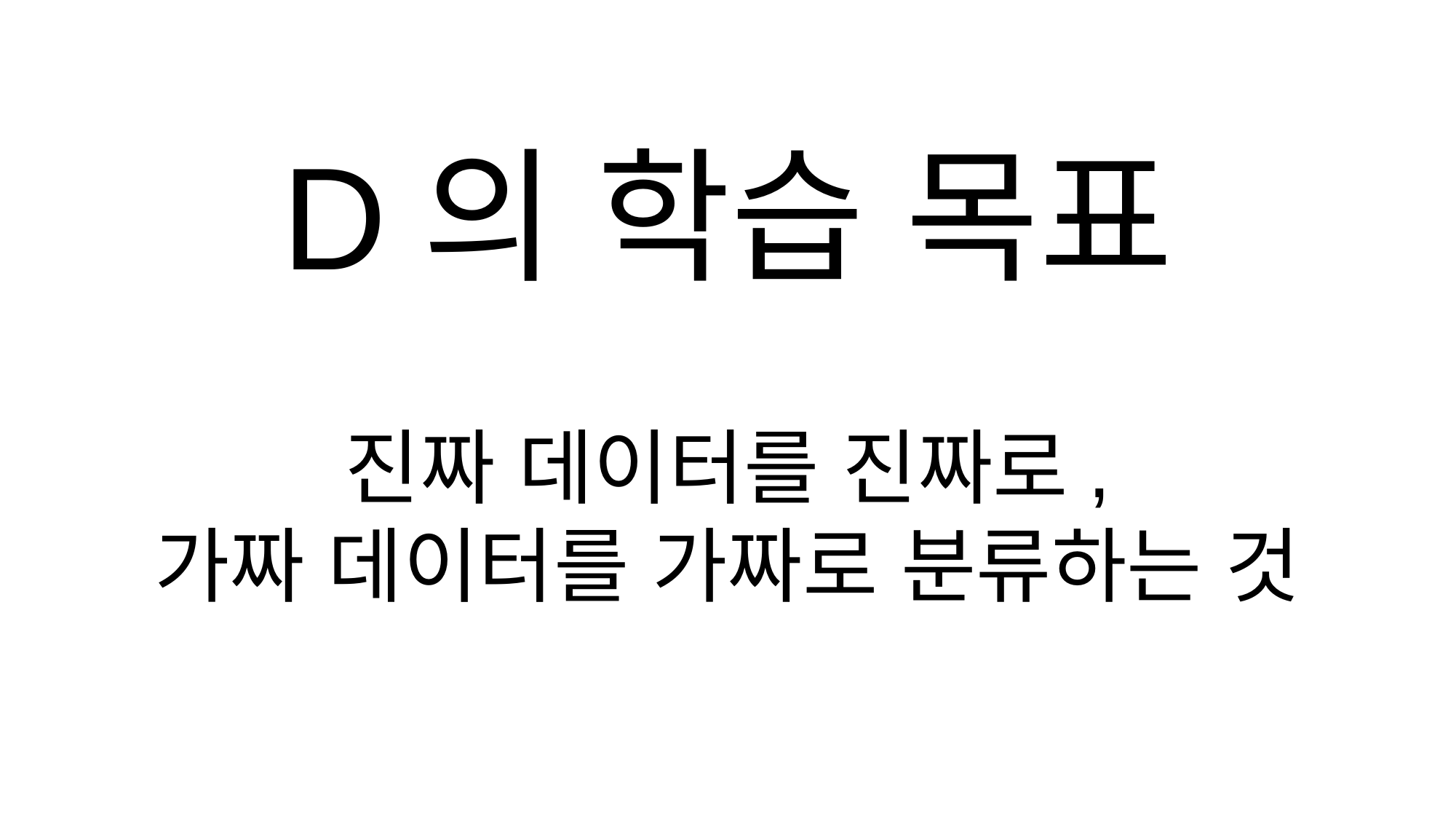

D의 학습 목표
진짜 데이터를 진짜로,
가짜 데이터를 가짜로 분류하는 것